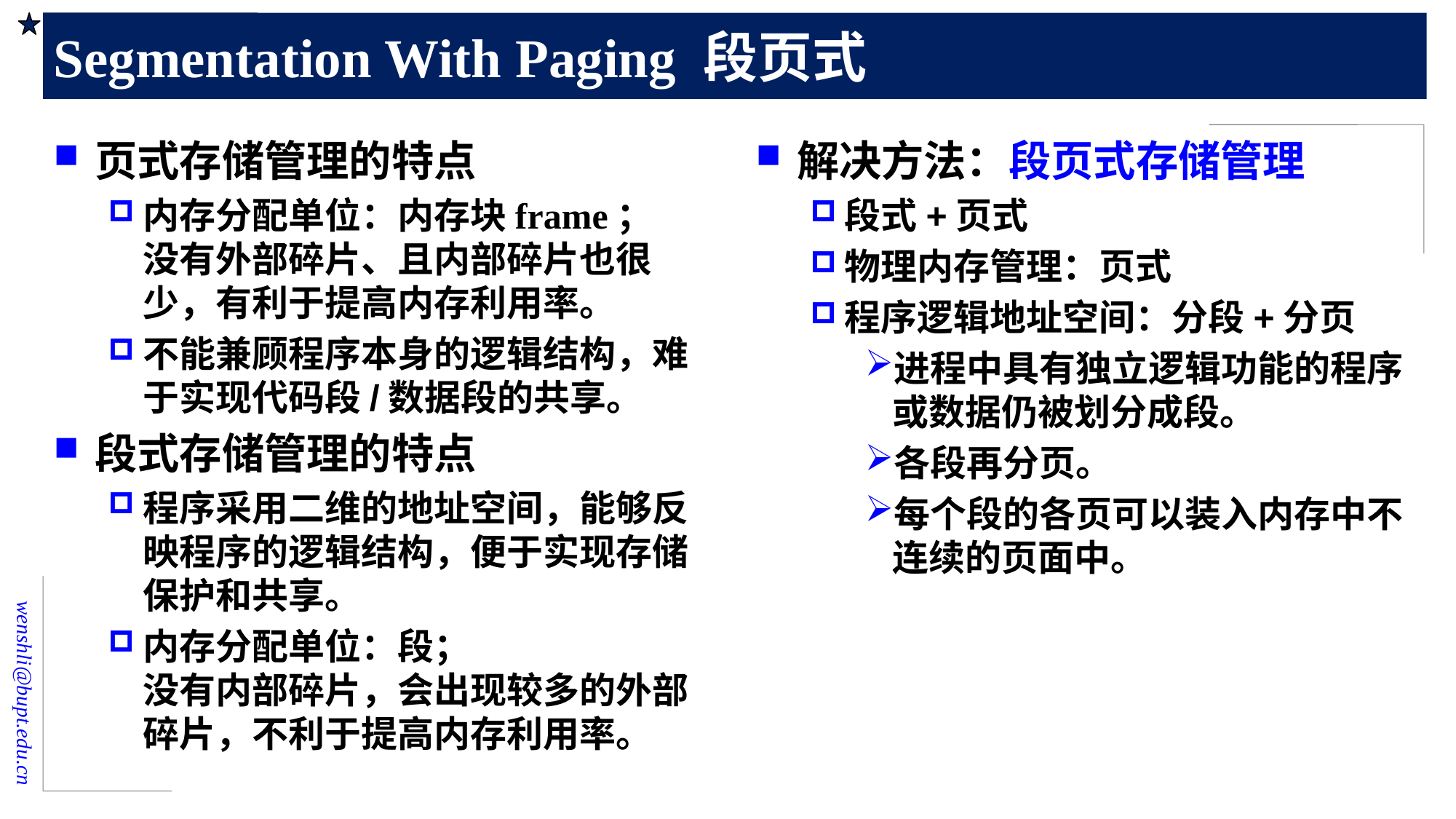

# Segmentation With Paging 段页式
页式存储管理的特点
内存分配单位：内存块frame；
没有外部碎片、且内部碎片也很少，有利于提高内存利用率。
不能兼顾程序本身的逻辑结构，难于实现代码段/数据段的共享。
段式存储管理的特点
程序采用二维的地址空间，能够反映程序的逻辑结构，便于实现存储保护和共享。
内存分配单位：段；
没有内部碎片，会出现较多的外部碎片，不利于提高内存利用率。
解决方法：段页式存储管理
段式+页式
物理内存管理：页式
程序逻辑地址空间：分段+分页
进程中具有独立逻辑功能的程序或数据仍被划分成段。
各段再分页。
每个段的各页可以装入内存中不连续的页面中。

85